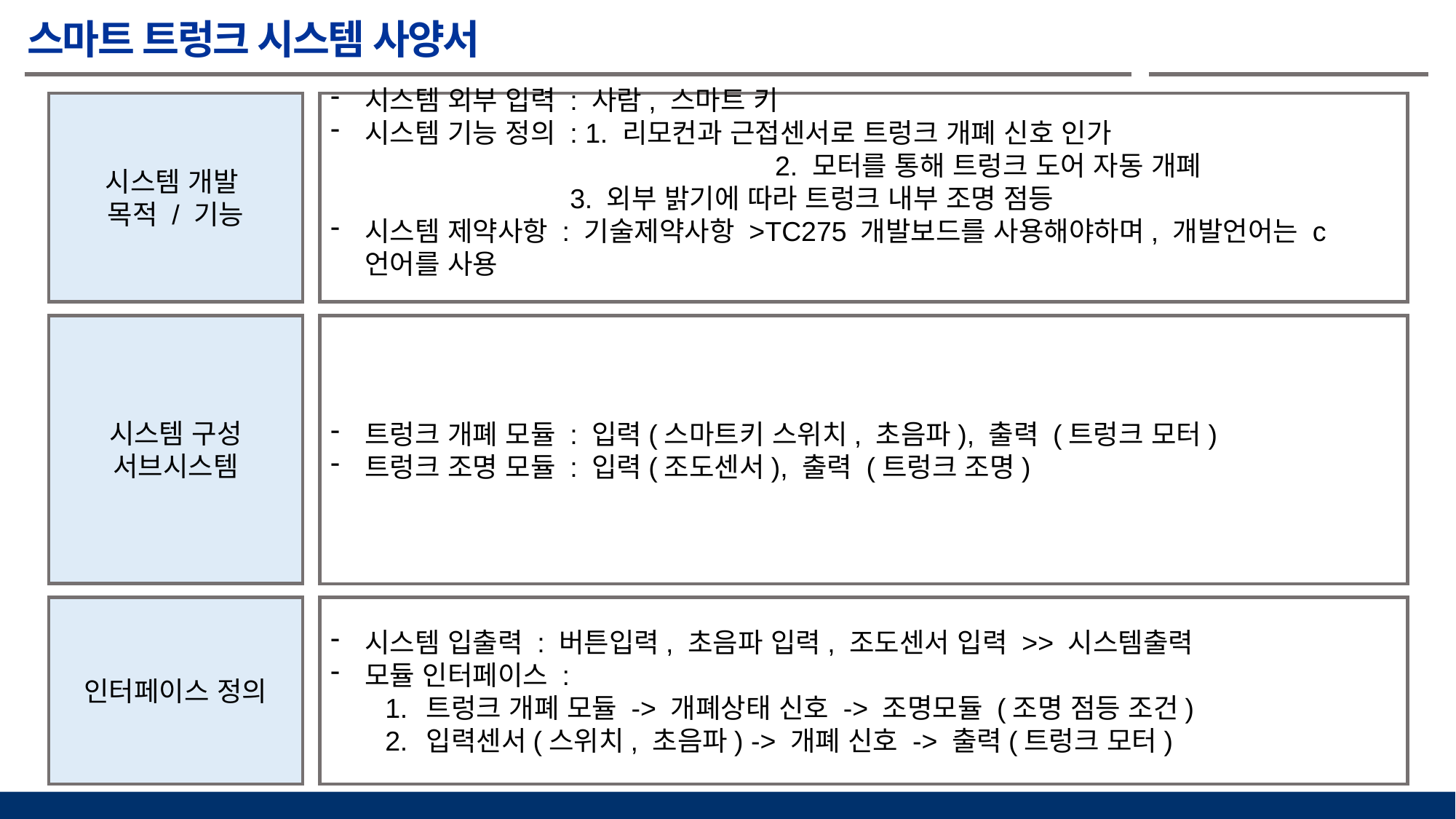

# 스마트 트렁크 시스템 사양서
시스템 개발
목적 / 기능
시스템 외부 입력 : 사람, 스마트 키
시스템 기능 정의 : 1. 리모컨과 근접센서로 트렁크 개폐 신호 인가
			          2. 모터를 통해 트렁크 도어 자동 개폐
                          3. 외부 밝기에 따라 트렁크 내부 조명 점등
시스템 제약사항 : 기술제약사항 >TC275 개발보드를 사용해야하며, 개발언어는 c언어를 사용

시스템 구성 서브시스템
트렁크 개폐 모듈 : 입력(스마트키 스위치, 초음파), 출력 (트렁크 모터)
트렁크 조명 모듈 : 입력(조도센서), 출력 (트렁크 조명)
2022-04-15
3
인터페이스 정의
시스템 입출력 : 버튼입력, 초음파 입력, 조도센서 입력 >> 시스템출력
모듈 인터페이스 :
트렁크 개폐 모듈 -> 개폐상태 신호 -> 조명모듈 (조명 점등 조건)
입력센서(스위치, 초음파) -> 개폐 신호 -> 출력(트렁크 모터)